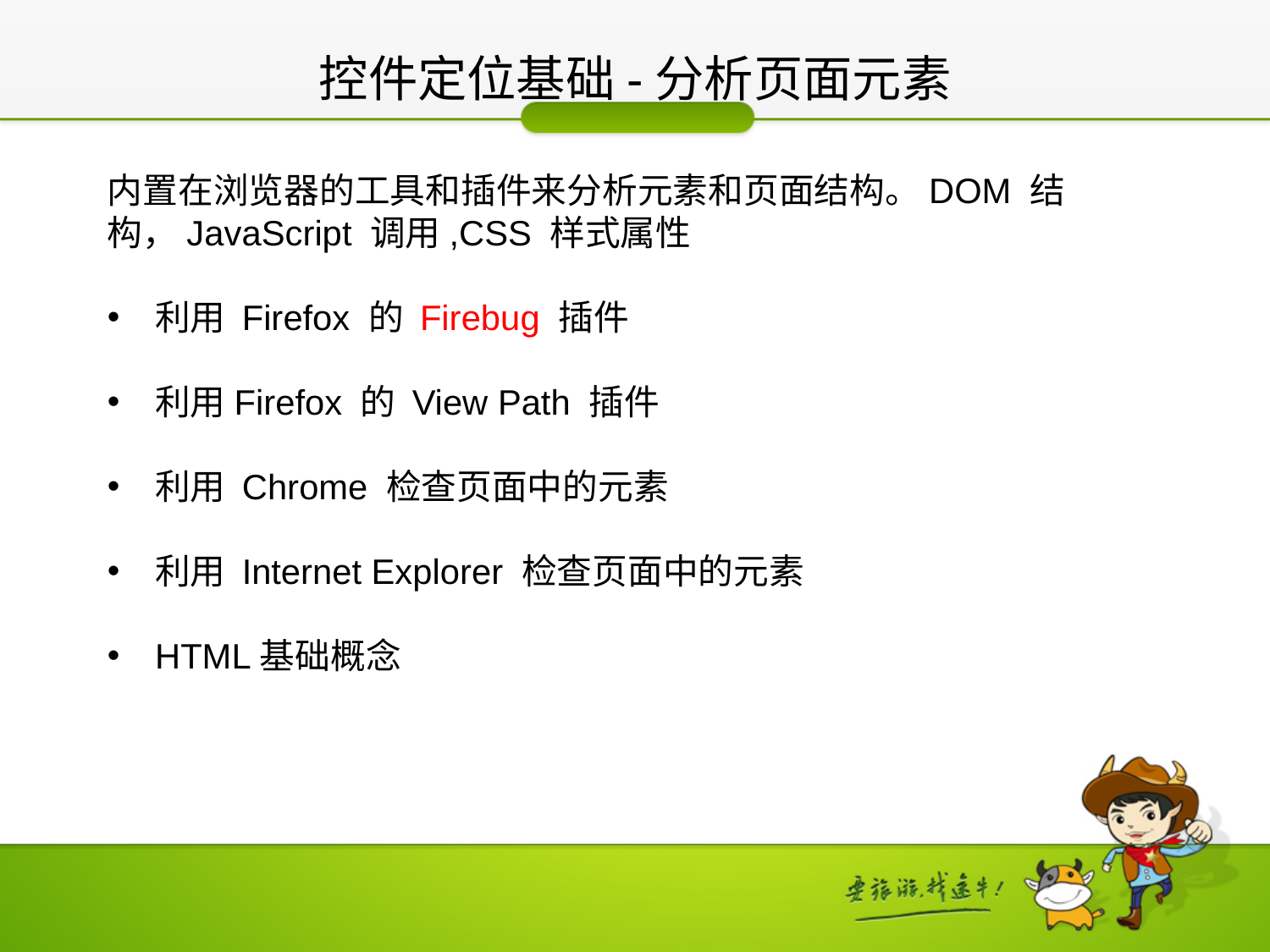

# 控件定位基础-分析页面元素
内置在浏览器的工具和插件来分析元素和页面结构。DOM 结构，JavaScript 调用,CSS 样式属性

利用 Firefox 的 Firebug 插件

利用Firefox 的 View Path 插件

利用 Chrome 检查页面中的元素

利用 Internet Explorer 检查页面中的元素

HTML基础概念